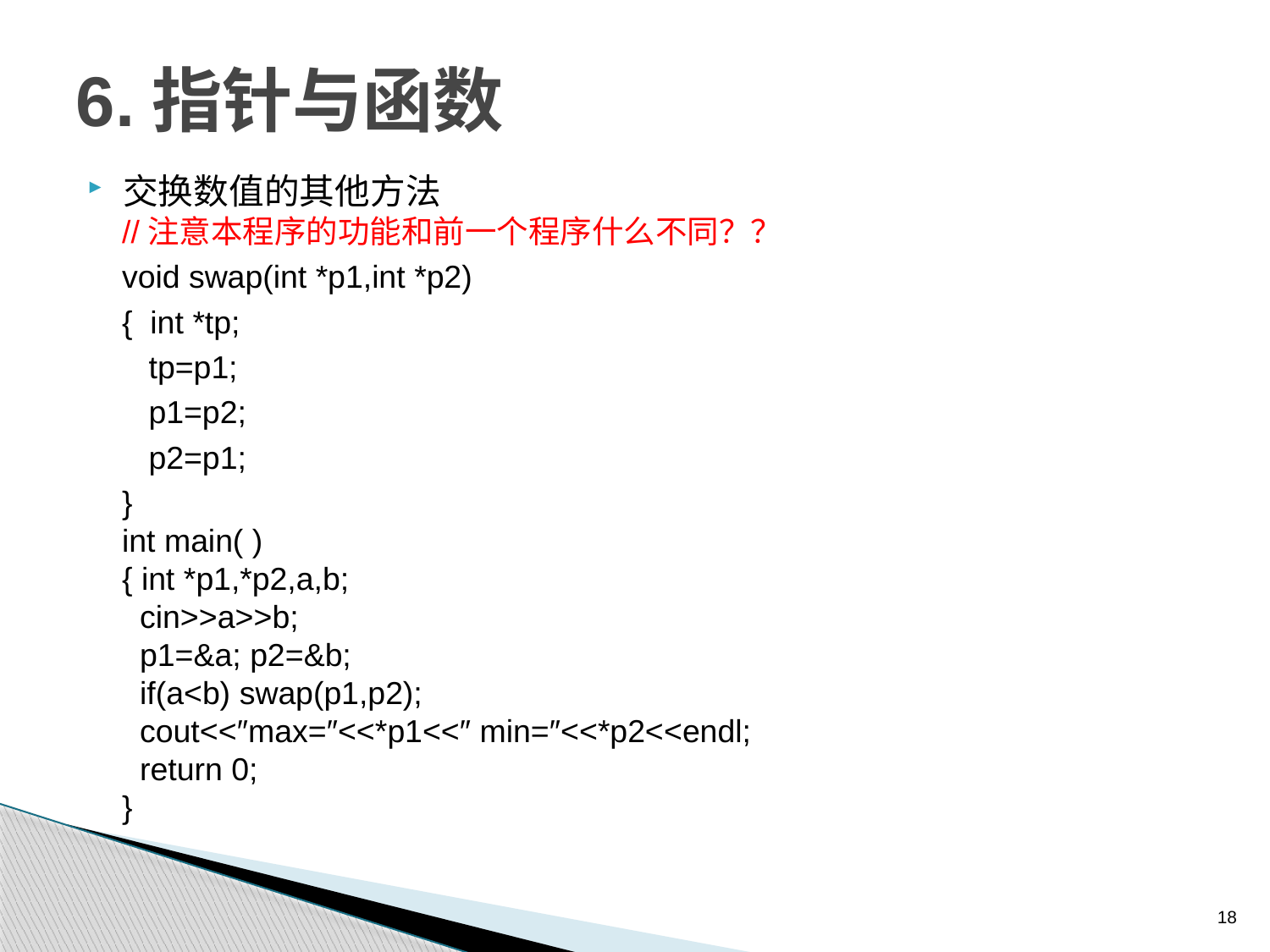

# 6.指针与函数
交换数值的其他方法
//注意本程序的功能和前一个程序什么不同？？
void swap(int *p1,int *p2)
{  int *tp;
   tp=p1;
   p1=p2;
   p2=p1;
}
int main( )
{ int *p1,*p2,a,b;
  cin>>a>>b;
  p1=&a; p2=&b;
  if(a<b) swap(p1,p2);
  cout<<″max=″<<*p1<<″ min=″<<*p2<<endl;
  return 0;
}

Q.这个程序交换的是什么？它的输出和前一个程序有何不同？

18